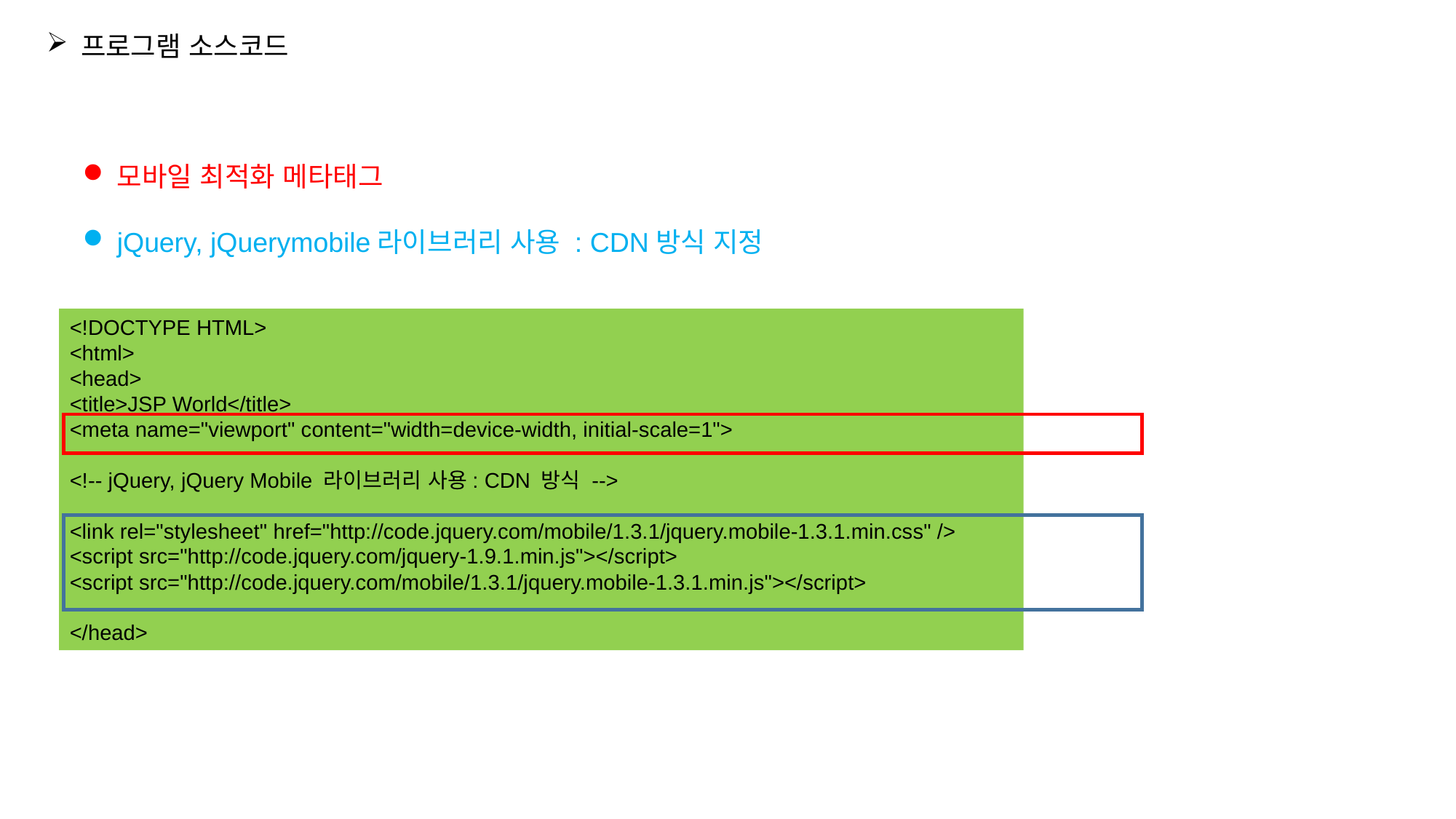

프로그램 소스코드
모바일 최적화 메타태그

jQuery, jQuerymobile라이브러리 사용 : CDN방식 지정
<!DOCTYPE HTML>
<html>
<head>
<title>JSP World</title>
<meta name="viewport" content="width=device-width, initial-scale=1">

<!-- jQuery, jQuery Mobile 라이브러리 사용: CDN 방식 -->

<link rel="stylesheet" href="http://code.jquery.com/mobile/1.3.1/jquery.mobile-1.3.1.min.css" />
<script src="http://code.jquery.com/jquery-1.9.1.min.js"></script>
<script src="http://code.jquery.com/mobile/1.3.1/jquery.mobile-1.3.1.min.js"></script>

</head>